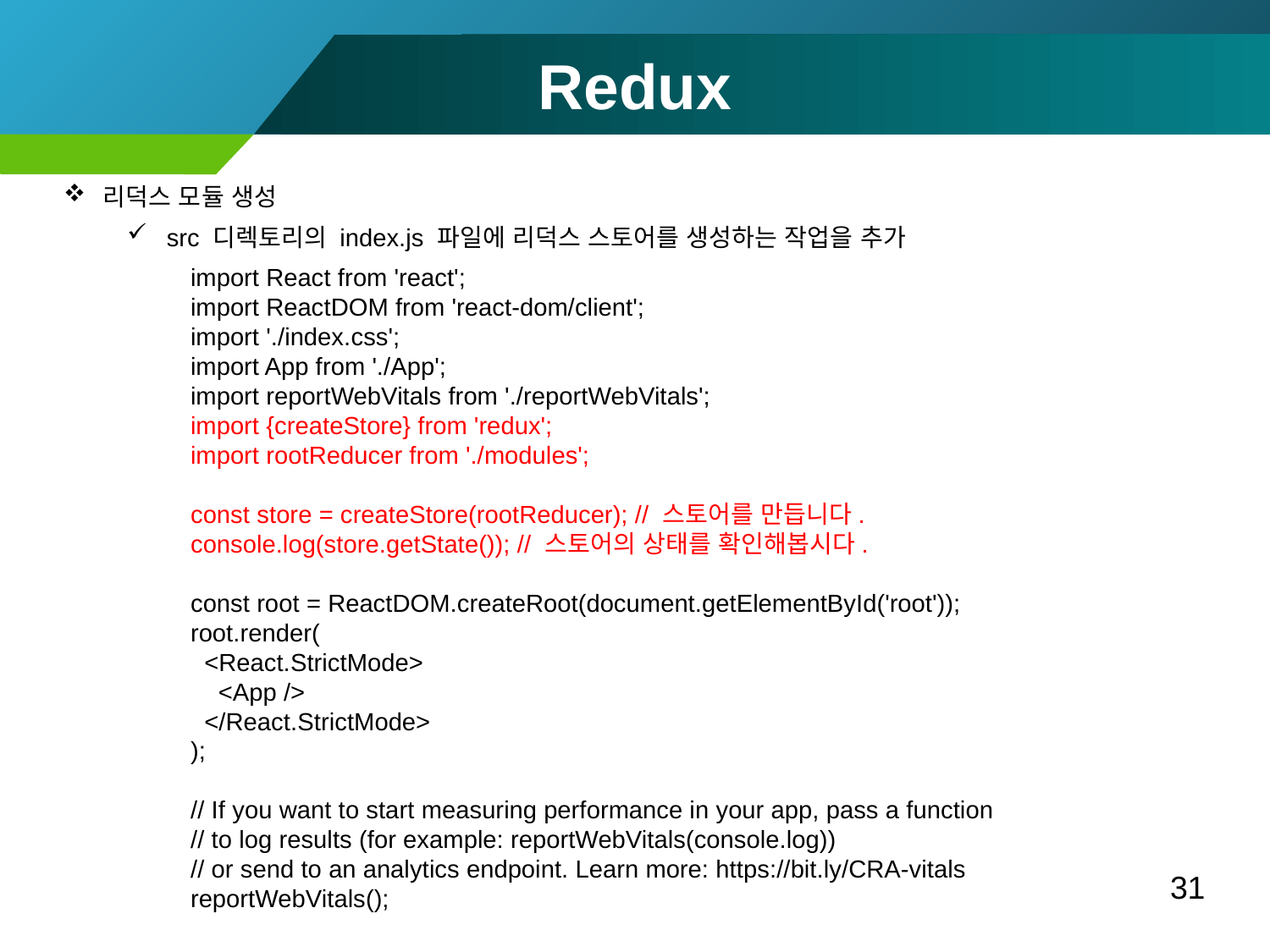

Redux
리덕스 모듈 생성
src 디렉토리의 index.js 파일에 리덕스 스토어를 생성하는 작업을 추가
import React from 'react';
import ReactDOM from 'react-dom/client';
import './index.css';
import App from './App';
import reportWebVitals from './reportWebVitals';
import {createStore} from 'redux';
import rootReducer from './modules';

const store = createStore(rootReducer); // 스토어를 만듭니다.
console.log(store.getState()); // 스토어의 상태를 확인해봅시다.

const root = ReactDOM.createRoot(document.getElementById('root'));
root.render(
  <React.StrictMode>
    <App />
  </React.StrictMode>
);

// If you want to start measuring performance in your app, pass a function
// to log results (for example: reportWebVitals(console.log))
// or send to an analytics endpoint. Learn more: https://bit.ly/CRA-vitals
reportWebVitals();

31